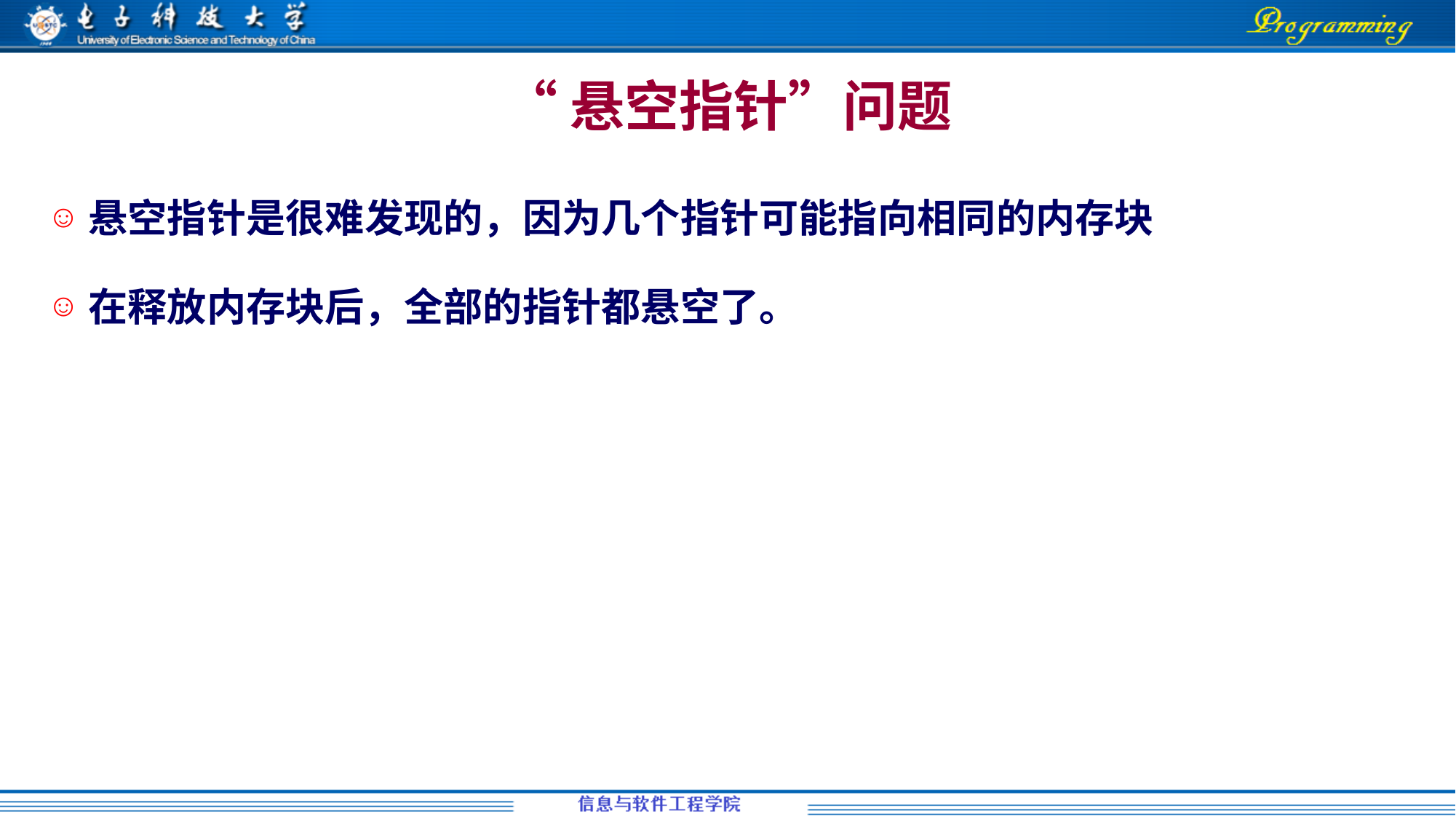

# “悬空指针”问题
悬空指针是很难发现的，因为几个指针可能指向相同的内存块
在释放内存块后，全部的指针都悬空了。